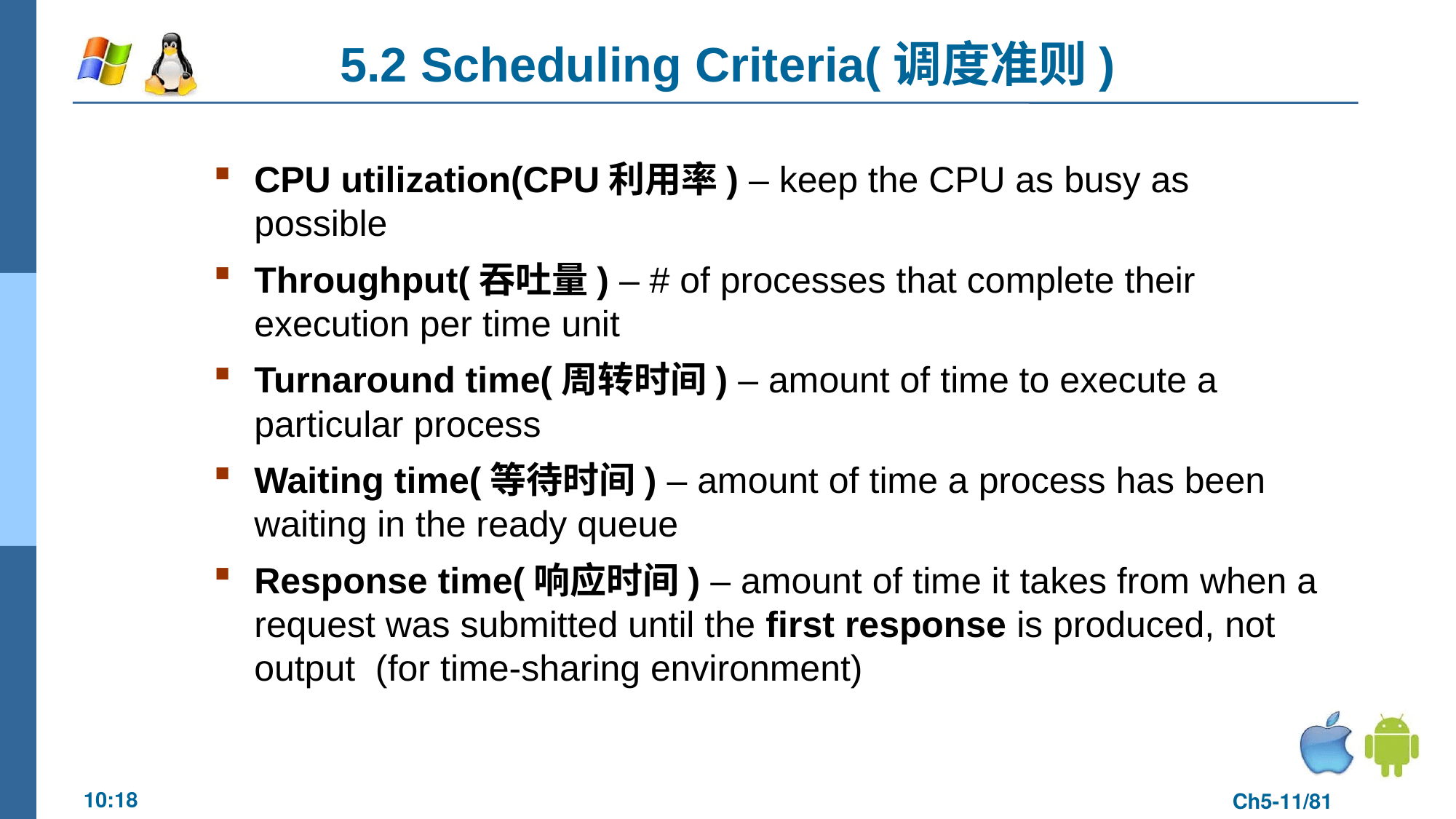

# 5.2 Scheduling Criteria(调度准则)
CPU utilization(CPU利用率) – keep the CPU as busy as possible
Throughput(吞吐量) – # of processes that complete their execution per time unit
Turnaround time(周转时间) – amount of time to execute a particular process
Waiting time(等待时间) – amount of time a process has been waiting in the ready queue
Response time(响应时间) – amount of time it takes from when a request was submitted until the first response is produced, not output  (for time-sharing environment)